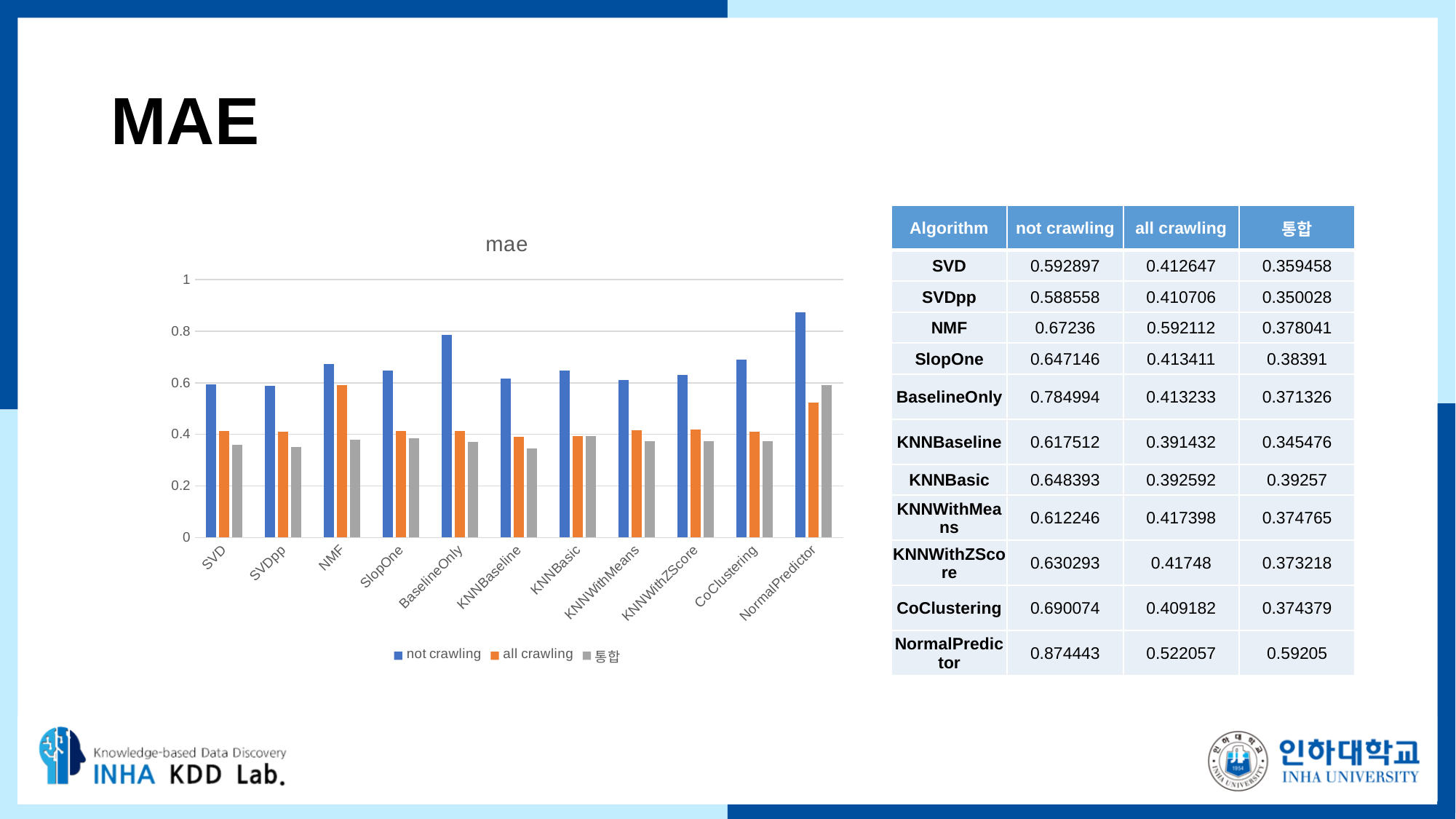

# MAE
| Algorithm | not crawling | all crawling | 통합 |
| --- | --- | --- | --- |
| SVD | 0.592897 | 0.412647 | 0.359458 |
| SVDpp | 0.588558 | 0.410706 | 0.350028 |
| NMF | 0.67236 | 0.592112 | 0.378041 |
| SlopOne | 0.647146 | 0.413411 | 0.38391 |
| BaselineOnly | 0.784994 | 0.413233 | 0.371326 |
| KNNBaseline | 0.617512 | 0.391432 | 0.345476 |
| KNNBasic | 0.648393 | 0.392592 | 0.39257 |
| KNNWithMeans | 0.612246 | 0.417398 | 0.374765 |
| KNNWithZScore | 0.630293 | 0.41748 | 0.373218 |
| CoClustering | 0.690074 | 0.409182 | 0.374379 |
| NormalPredictor | 0.874443 | 0.522057 | 0.59205 |

### Chart: mae

| Category | not crawling | all crawling | 통합 |
|---|---|---|---|
| SVD | 0.592897 | 0.412647 | 0.359458 |
| SVDpp | 0.588558 | 0.410706 | 0.350028 |
| NMF | 0.67236 | 0.592112 | 0.378041 |
| SlopOne | 0.647146 | 0.413411 | 0.38391 |
| BaselineOnly | 0.784994 | 0.413233 | 0.371326 |
| KNNBaseline | 0.617512 | 0.391432 | 0.345476 |
| KNNBasic | 0.648393 | 0.392592 | 0.39257 |
| KNNWithMeans | 0.612246 | 0.417398 | 0.374765 |
| KNNWithZScore | 0.630293 | 0.41748 | 0.373218 |
| CoClustering | 0.690074 | 0.409182 | 0.374379 |
| NormalPredictor | 0.874443 | 0.522057 | 0.59205 |
12